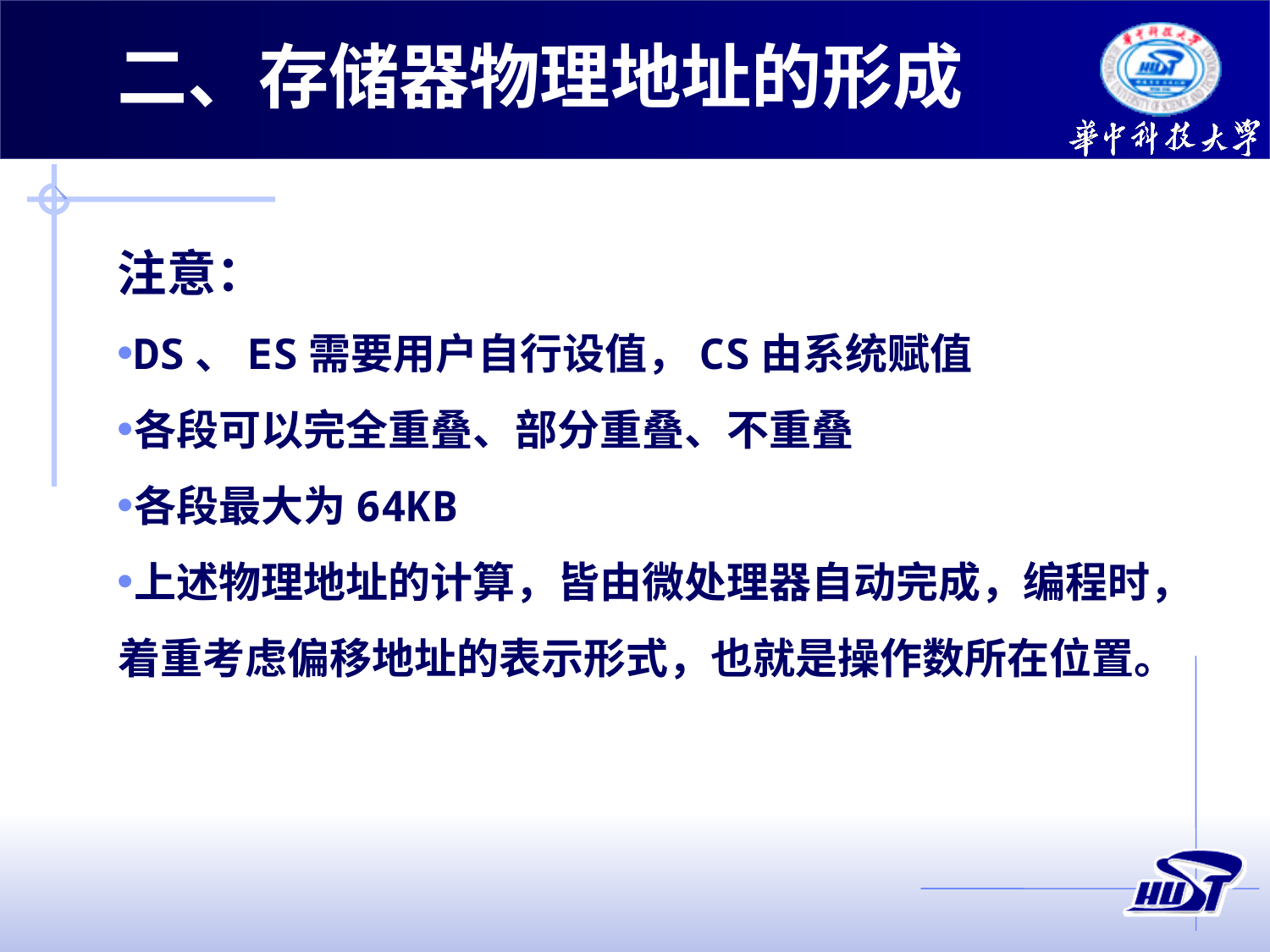

二、存储器物理地址的形成
注意：
DS、ES需要用户自行设值，CS由系统赋值
各段可以完全重叠、部分重叠、不重叠
各段最大为64KB
上述物理地址的计算，皆由微处理器自动完成，编程时，着重考虑偏移地址的表示形式，也就是操作数所在位置。